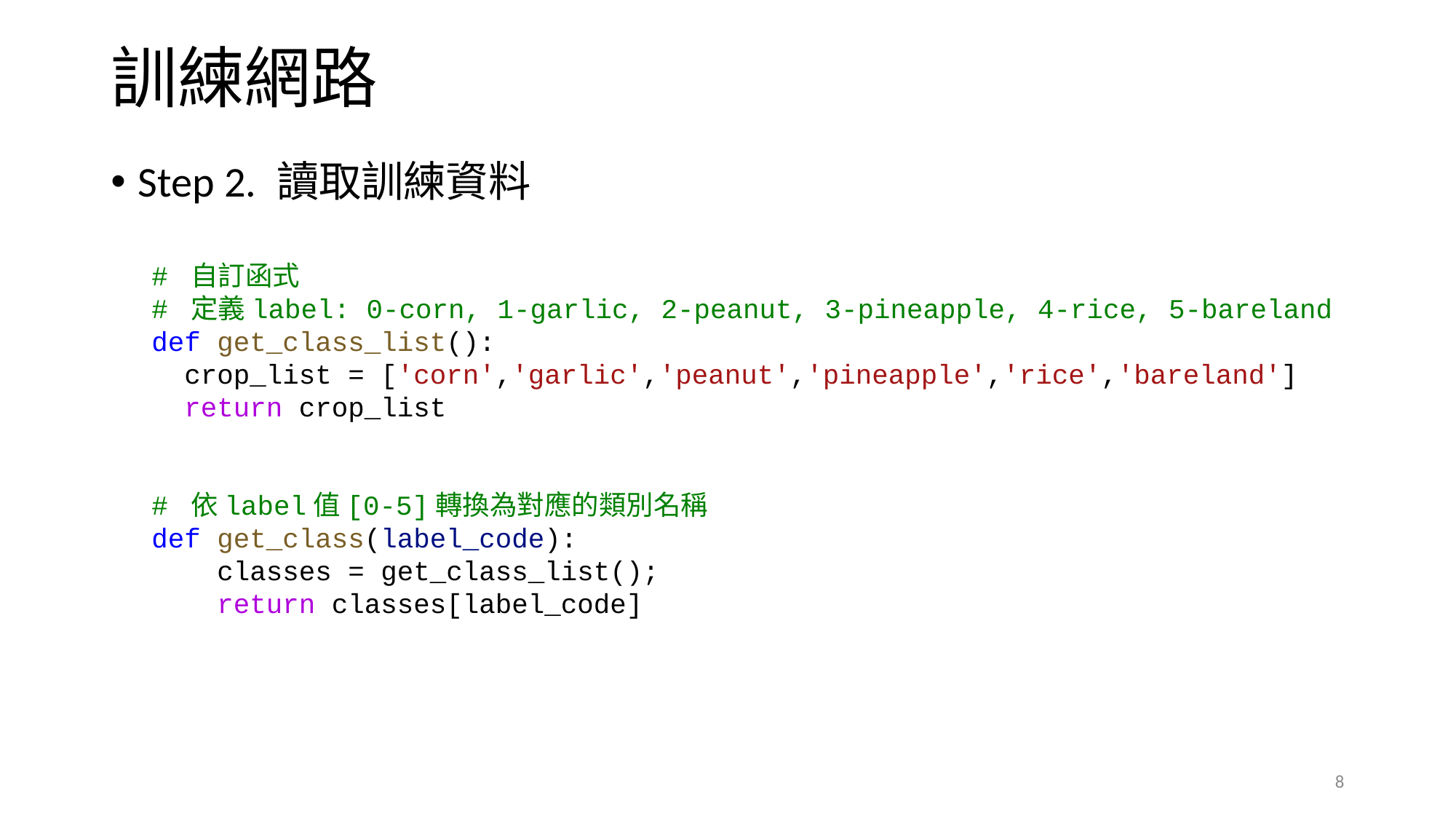

# 訓練網路
Step 2. 讀取訓練資料
# 自訂函式
# 定義label: 0-corn, 1-garlic, 2-peanut, 3-pineapple, 4-rice, 5-bareland
def get_class_list():
  crop_list = ['corn','garlic','peanut','pineapple','rice','bareland']
  return crop_list

# 依label值[0-5]轉換為對應的類別名稱
def get_class(label_code):
    classes = get_class_list();
    return classes[label_code]

8